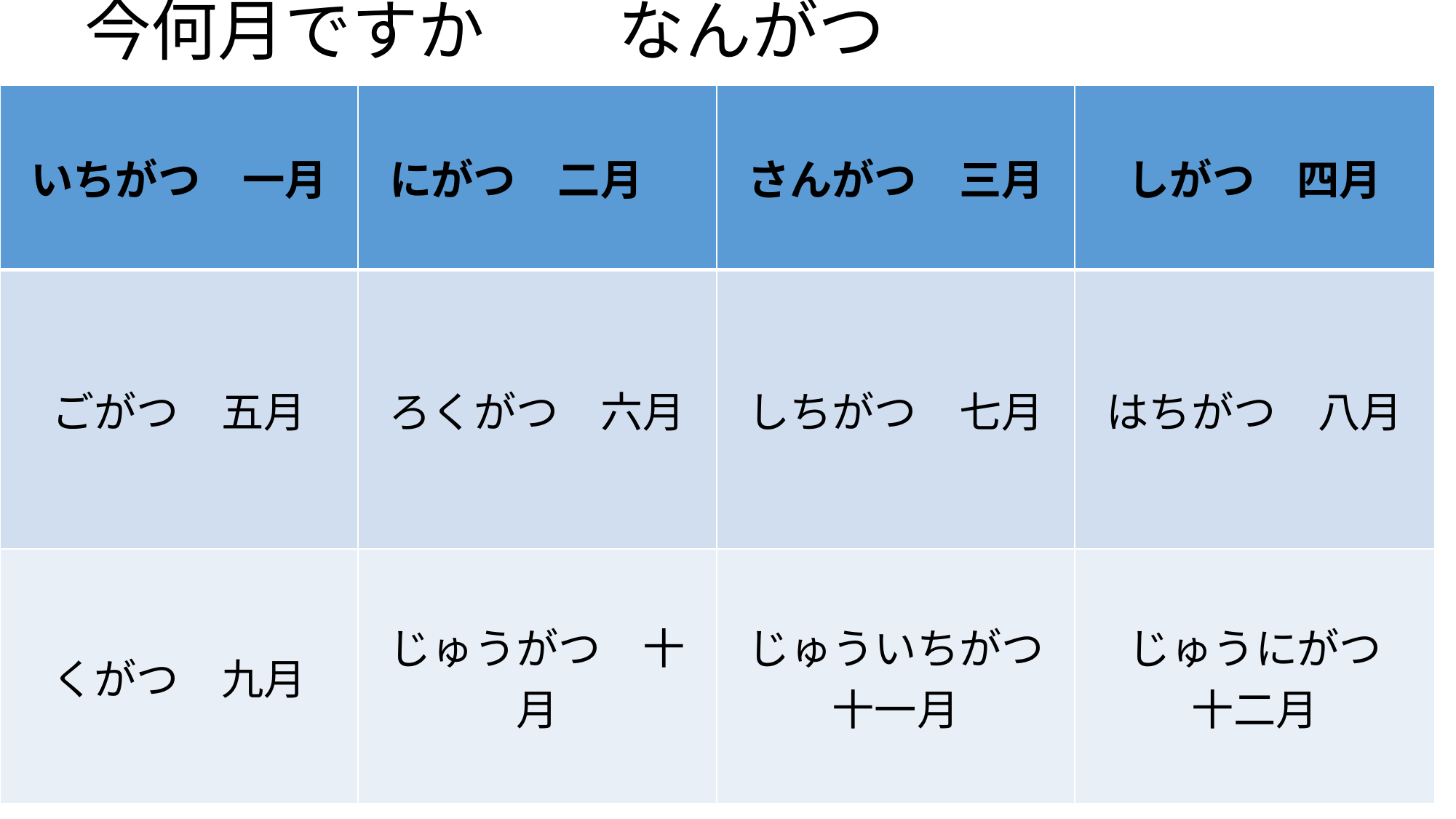

# 今何月ですか　　なんがつ
| いちがつ　一月 | にがつ　二月 | さんがつ　三月 | しがつ　四月 |
| --- | --- | --- | --- |
| ごがつ　五月 | ろくがつ　六月 | しちがつ　七月 | はちがつ　八月 |
| くがつ　九月 | じゅうがつ　十月 | じゅういちがつ 十一月 | じゅうにがつ 十二月 |